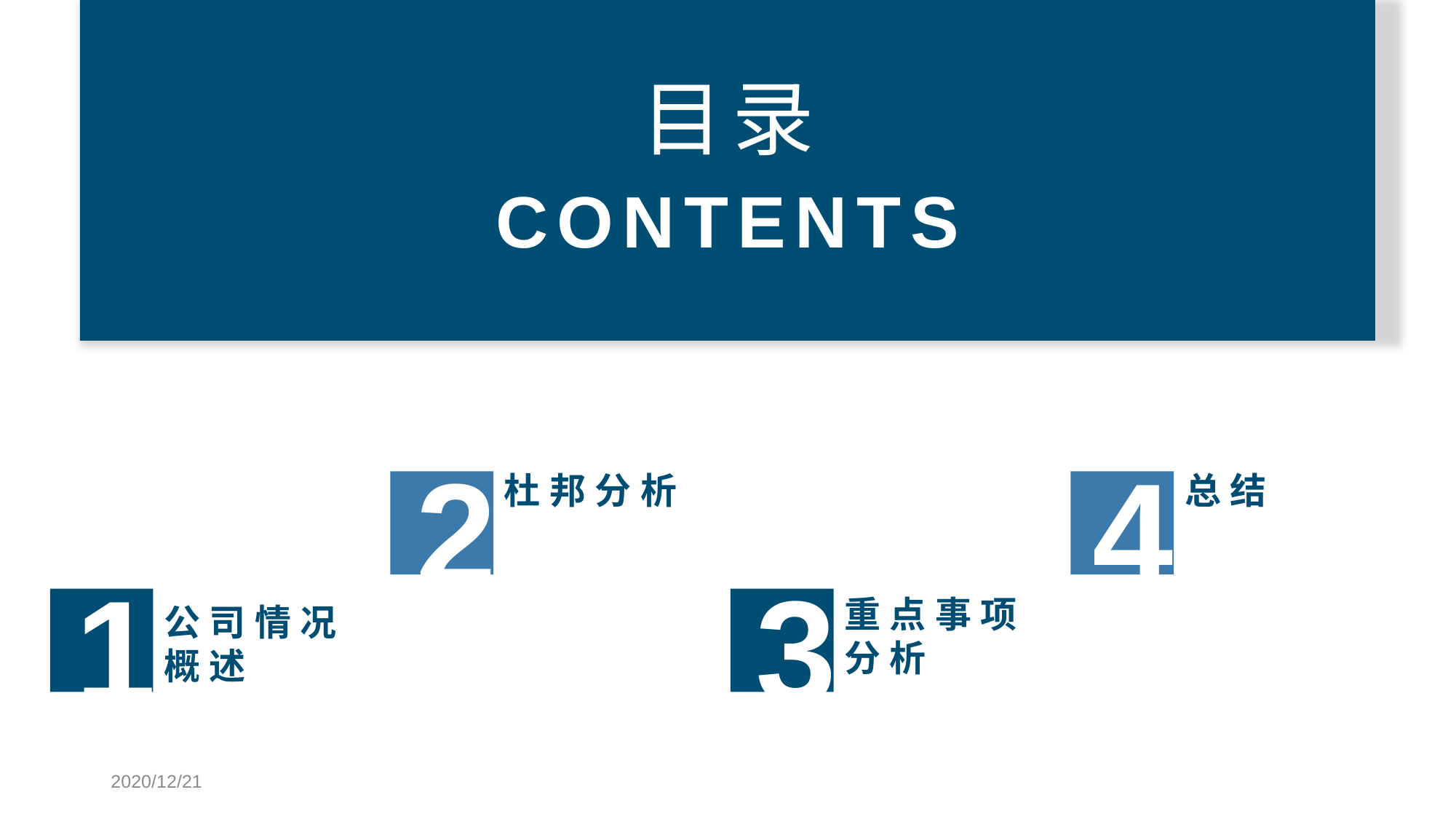

目录
CONTENTS
2

杜邦分析
4

总结
1

公司情况概述
3

重点事项分析
2020/12/21
2